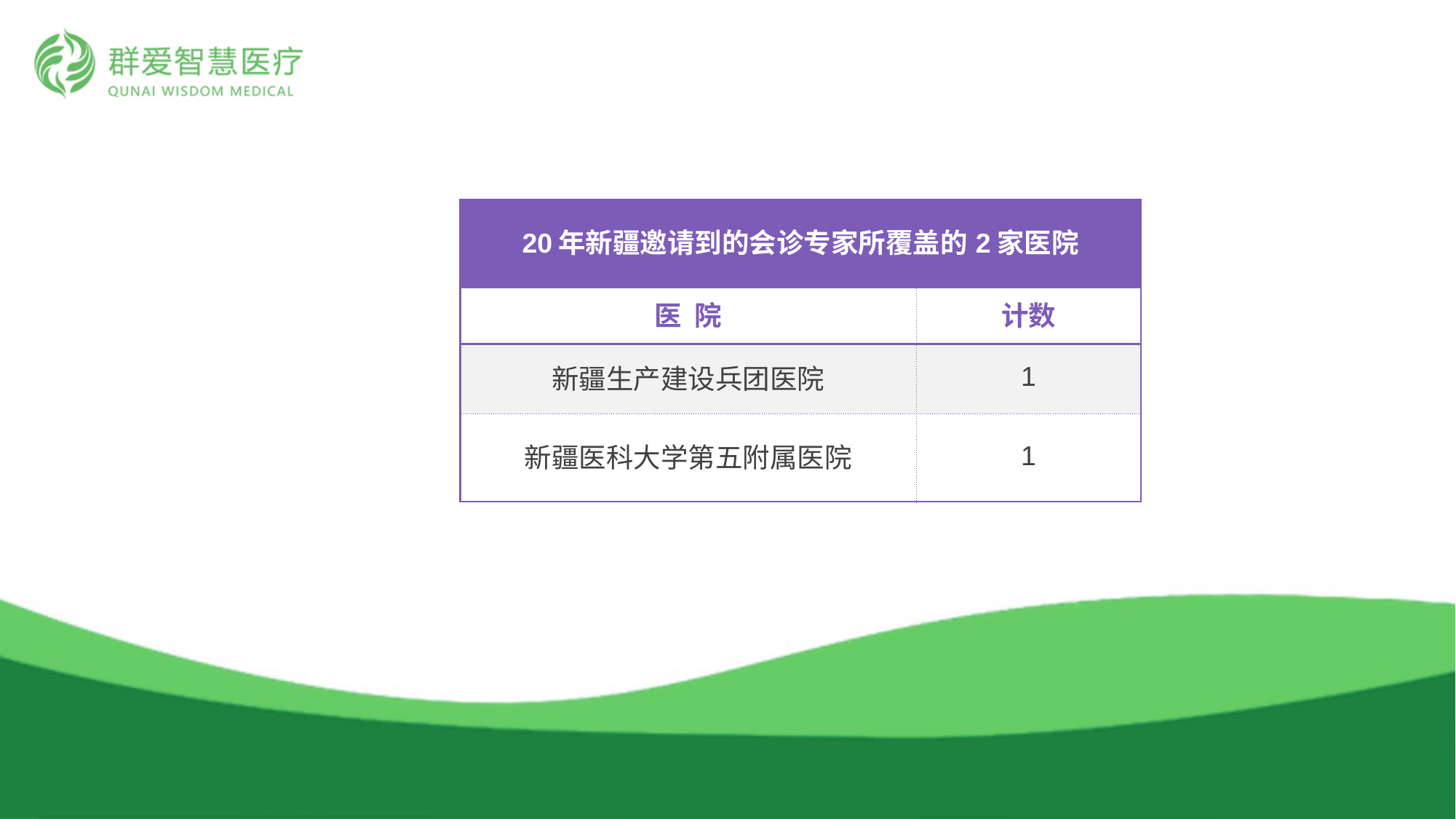

| 20年新疆邀请到的会诊专家所覆盖的2家医院 |  |
| --- | --- |
| 医 院 | 计数 |
| 新疆生产建设兵团医院 | 1 |
| 新疆医科大学第五附属医院 | 1 |